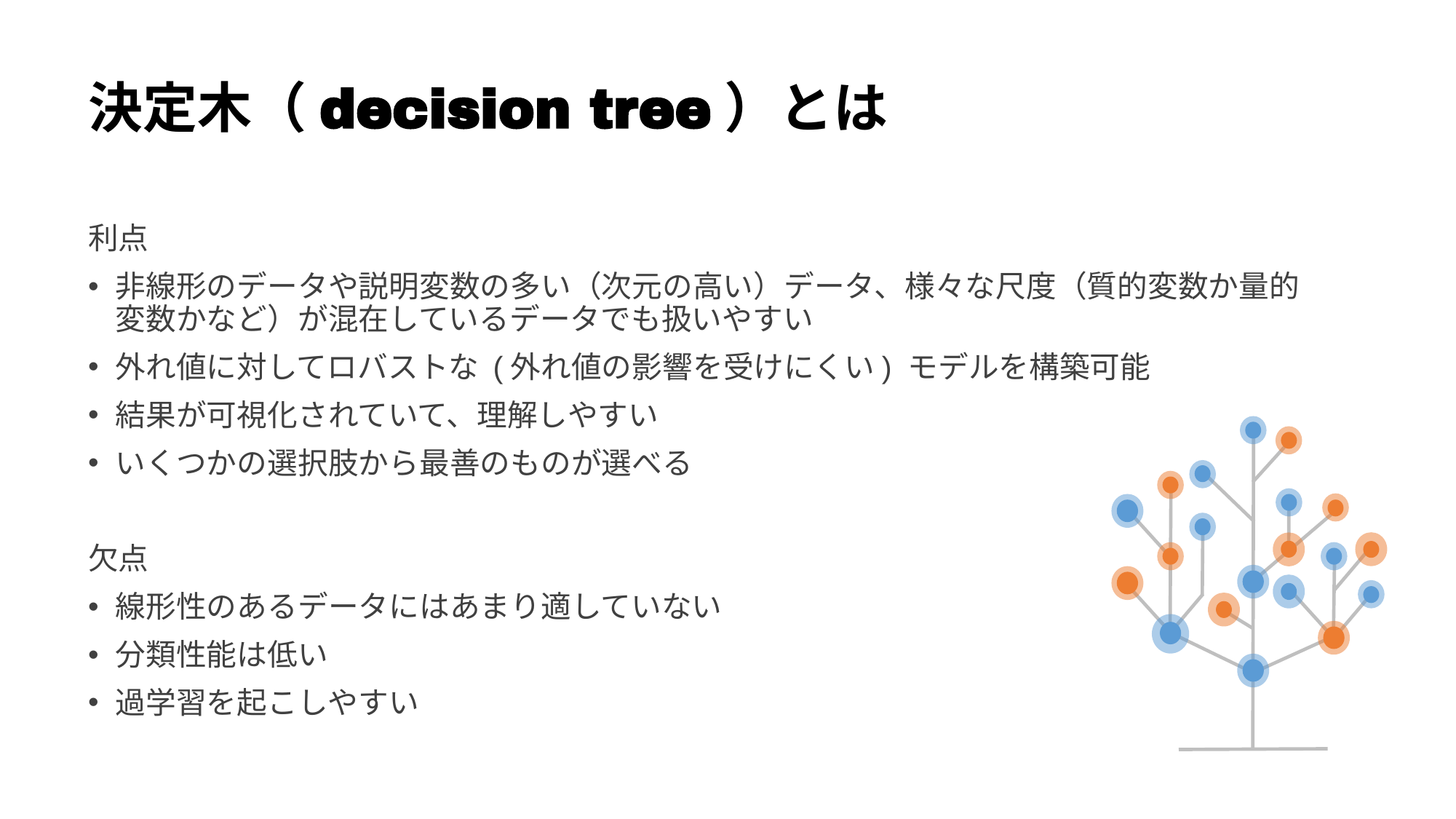

# 決定木（decision tree）とは
利点
非線形のデータや説明変数の多い（次元の高い）データ、様々な尺度（質的変数か量的変数かなど）が混在しているデータでも扱いやすい
外れ値に対してロバストな (外れ値の影響を受けにくい) モデルを構築可能
結果が可視化されていて、理解しやすい
いくつかの選択肢から最善のものが選べる

欠点
線形性のあるデータにはあまり適していない
分類性能は低い
過学習を起こしやすい